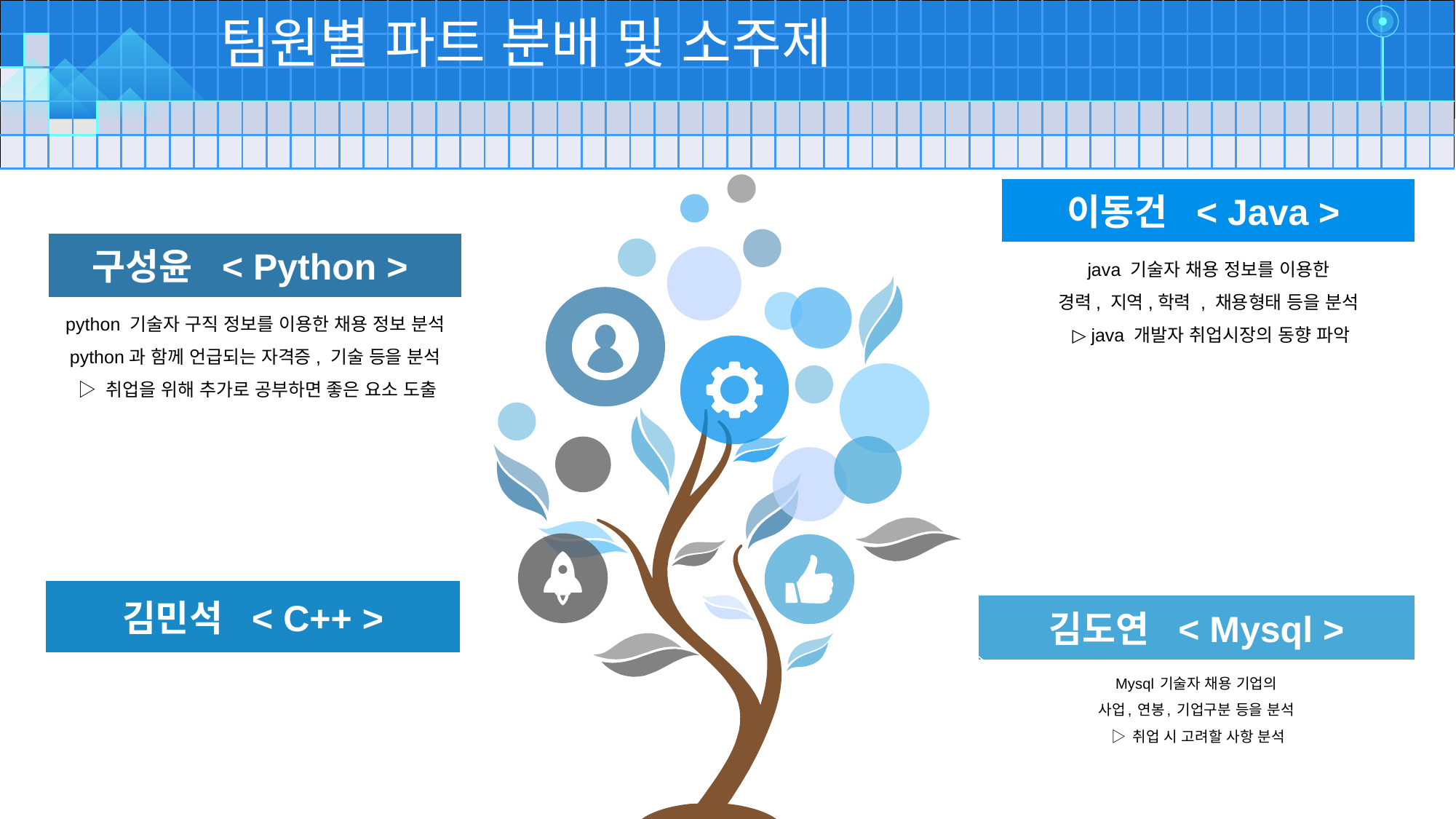

|  |  |  |  |  |  |  |  |  |  |  |  |  |  |  |  |  |  |  |  |  |  |  |  |  |  |  |  |  |  |  |  |  |  |  |  |  |  |  |  |  |  |  |  |  |  |  |  |  |  |  |  |  |  |  |  |  |  |  |  |
| --- | --- | --- | --- | --- | --- | --- | --- | --- | --- | --- | --- | --- | --- | --- | --- | --- | --- | --- | --- | --- | --- | --- | --- | --- | --- | --- | --- | --- | --- | --- | --- | --- | --- | --- | --- | --- | --- | --- | --- | --- | --- | --- | --- | --- | --- | --- | --- | --- | --- | --- | --- | --- | --- | --- | --- | --- | --- | --- | --- |
|  |  |  |  |  |  |  |  |  |  |  |  |  |  |  |  |  |  |  |  |  |  |  |  |  |  |  |  |  |  |  |  |  |  |  |  |  |  |  |  |  |  |  |  |  |  |  |  |  |  |  |  |  |  |  |  |  |  |  |  |
|  |  |  |  |  |  |  |  |  |  |  |  |  |  |  |  |  |  |  |  |  |  |  |  |  |  |  |  |  |  |  |  |  |  |  |  |  |  |  |  |  |  |  |  |  |  |  |  |  |  |  |  |  |  |  |  |  |  |  |  |
|  |  |  |  |  |  |  |  |  |  |  |  |  |  |  |  |  |  |  |  |  |  |  |  |  |  |  |  |  |  |  |  |  |  |  |  |  |  |  |  |  |  |  |  |  |  |  |  |  |  |  |  |  |  |  |  |  |  |  |  |
|  |  |  |  |  |  |  |  |  |  |  |  |  |  |  |  |  |  |  |  |  |  |  |  |  |  |  |  |  |  |  |  |  |  |  |  |  |  |  |  |  |  |  |  |  |  |  |  |  |  |  |  |  |  |  |  |  |  |  |  |
팀원별 파트 분배 및 소주제

이동건  < Java >
java 기술자 채용 정보를 이용한
경력, 지역,학력 , 채용형태 등을 분석
 ▷ java 개발자 취업시장의 동향 파악

구성윤  < Python >
python 기술자 구직 정보를 이용한 채용 정보 분석
python과 함께 언급되는 자격증, 기술 등을 분석
 ▷ 취업을 위해 추가로 공부하면 좋은 요소 도출

김민석  < C++ >

김도연  < Mysql >
Mysql 기술자 채용 기업의
사업, 연봉, 기업구분 등을 분석
 ▷ 취업 시 고려할 사항 분석